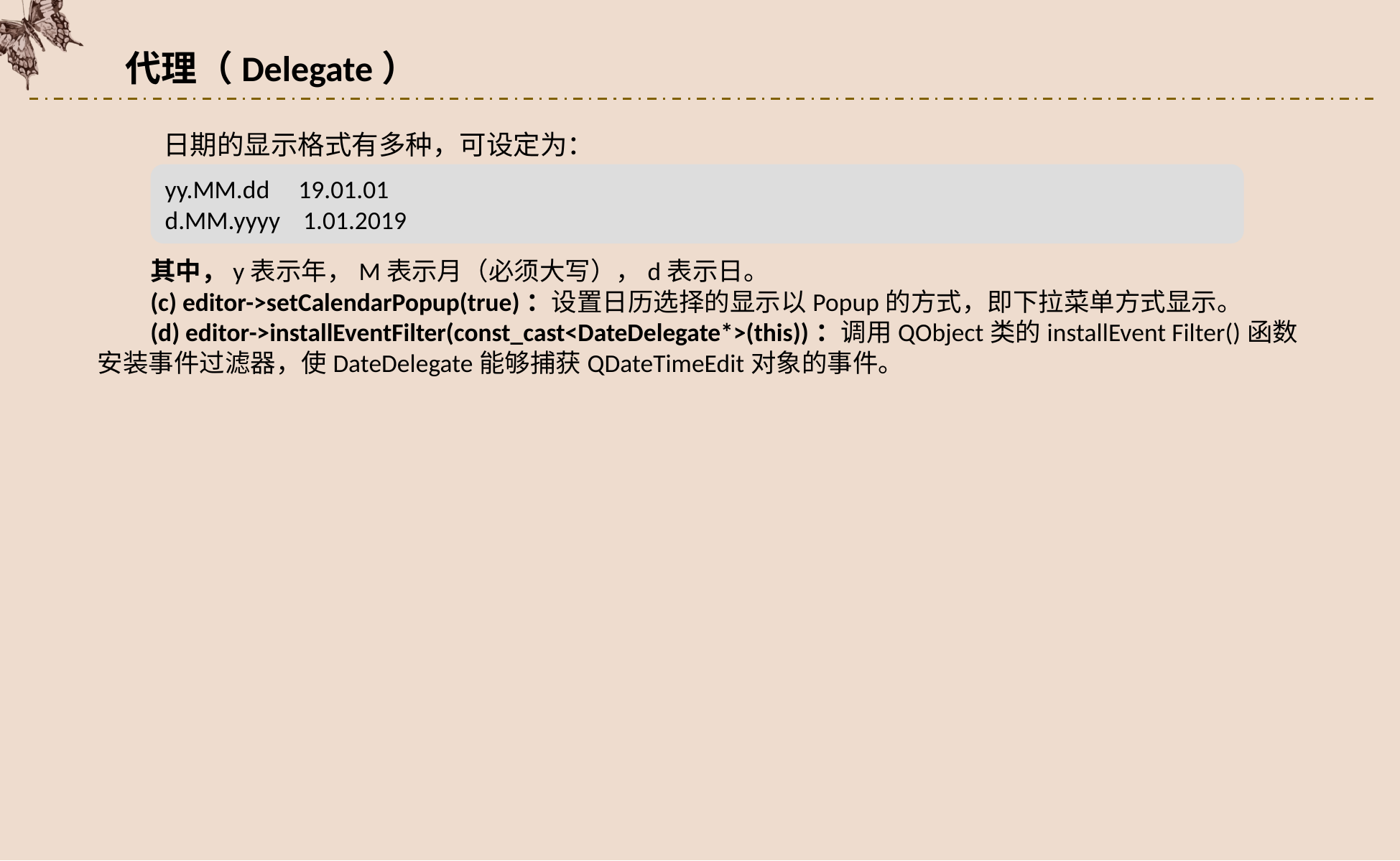

代理（Delegate）
日期的显示格式有多种，可设定为：
yy.MM.dd     19.01.01
d.MM.yyyy    1.01.2019
其中，y表示年，M表示月（必须大写），d表示日。
(c) editor->setCalendarPopup(true)：设置日历选择的显示以Popup的方式，即下拉菜单方式显示。
(d) editor->installEventFilter(const_cast<DateDelegate*>(this))：调用QObject类的installEvent Filter()函数安装事件过滤器，使DateDelegate能够捕获QDateTimeEdit对象的事件。